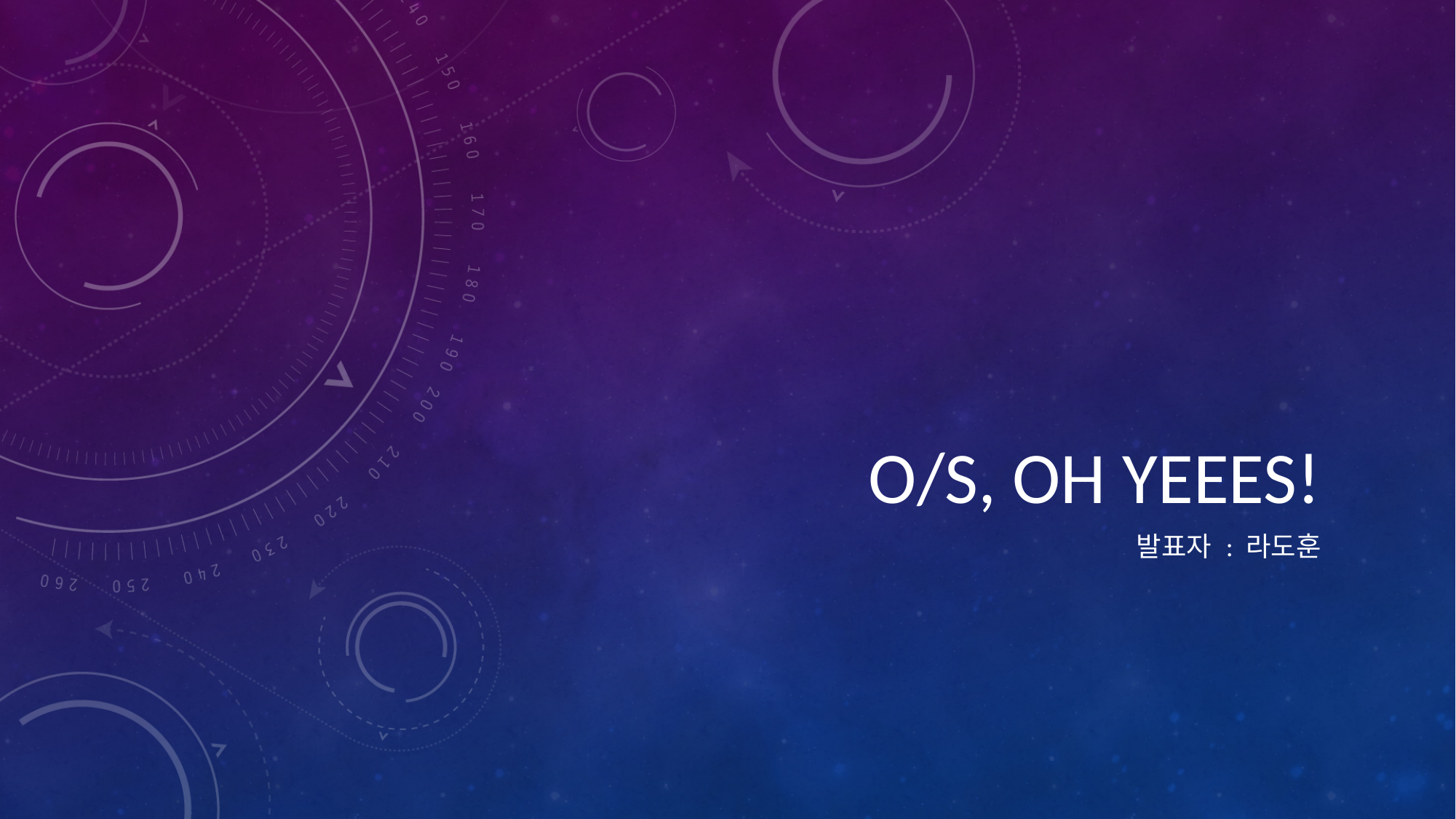

# O/S, oh Yeees!
발표자 : 라도훈